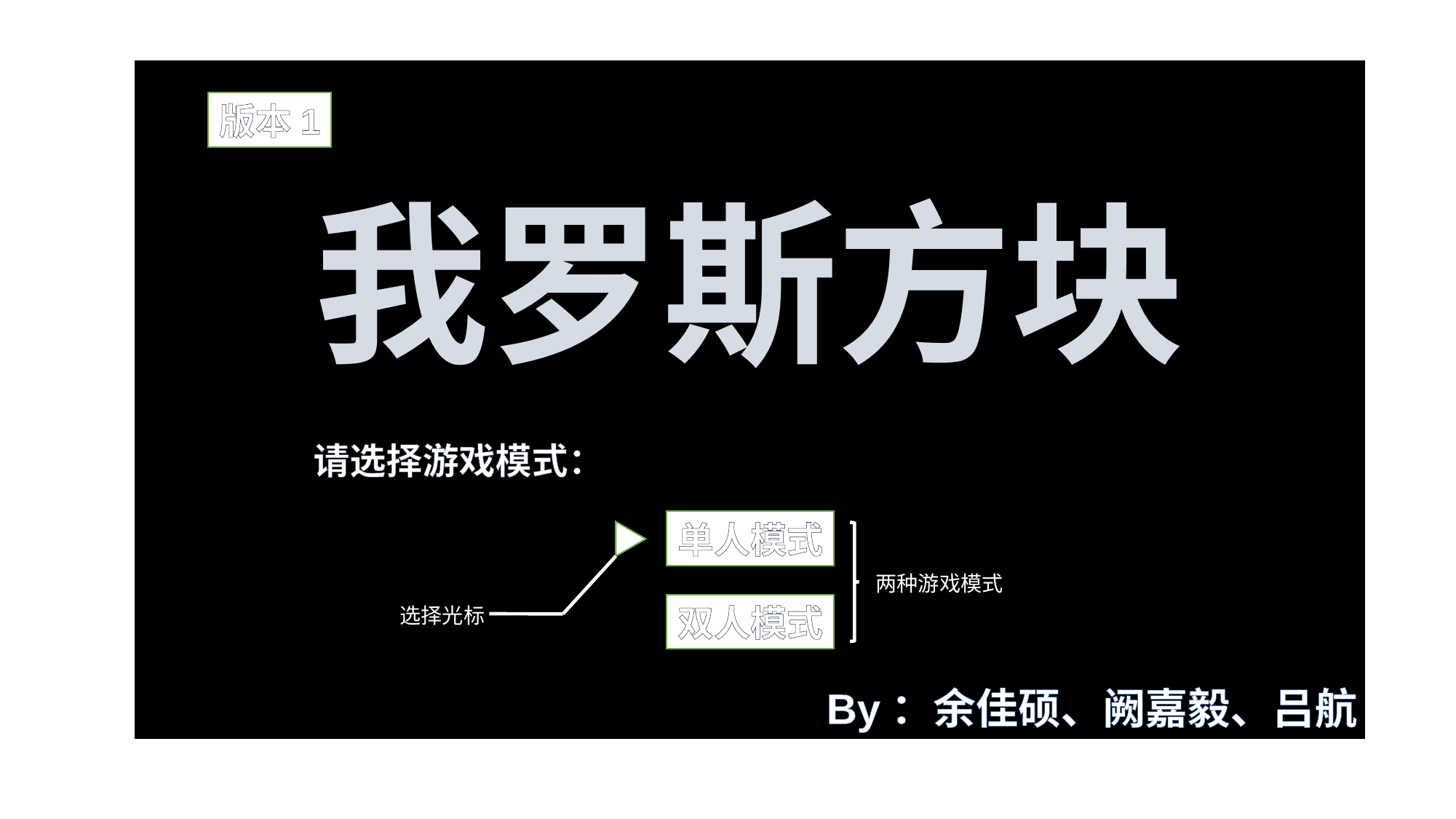

版本1
我罗斯方块
请选择游戏模式：
单人模式

两种游戏模式
双人模式
选择光标
By：余佳硕、阙嘉毅、吕航